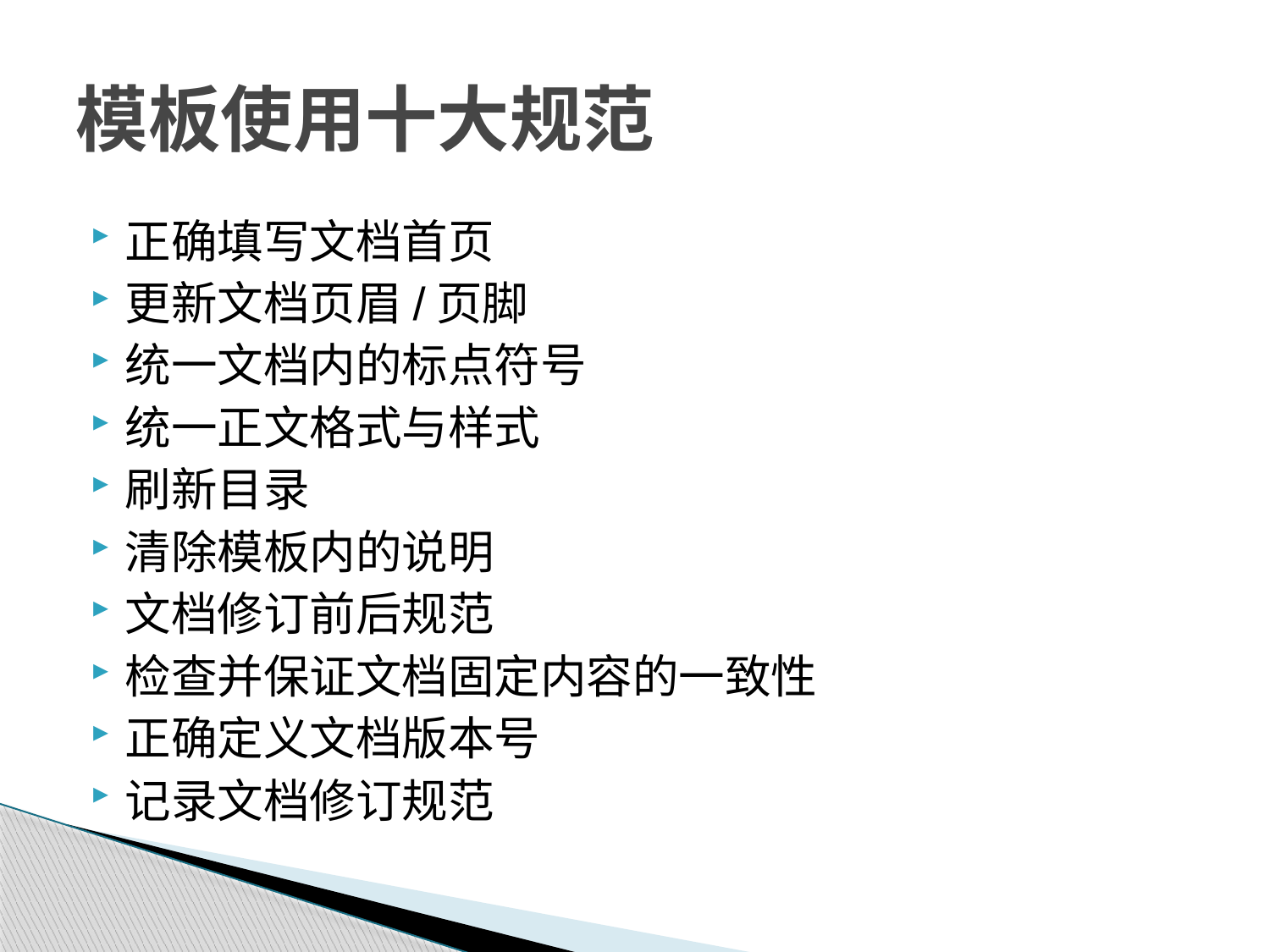

# 模板使用十大规范
正确填写文档首页
更新文档页眉/页脚
统一文档内的标点符号
统一正文格式与样式
刷新目录
清除模板内的说明
文档修订前后规范
检查并保证文档固定内容的一致性
正确定义文档版本号
记录文档修订规范